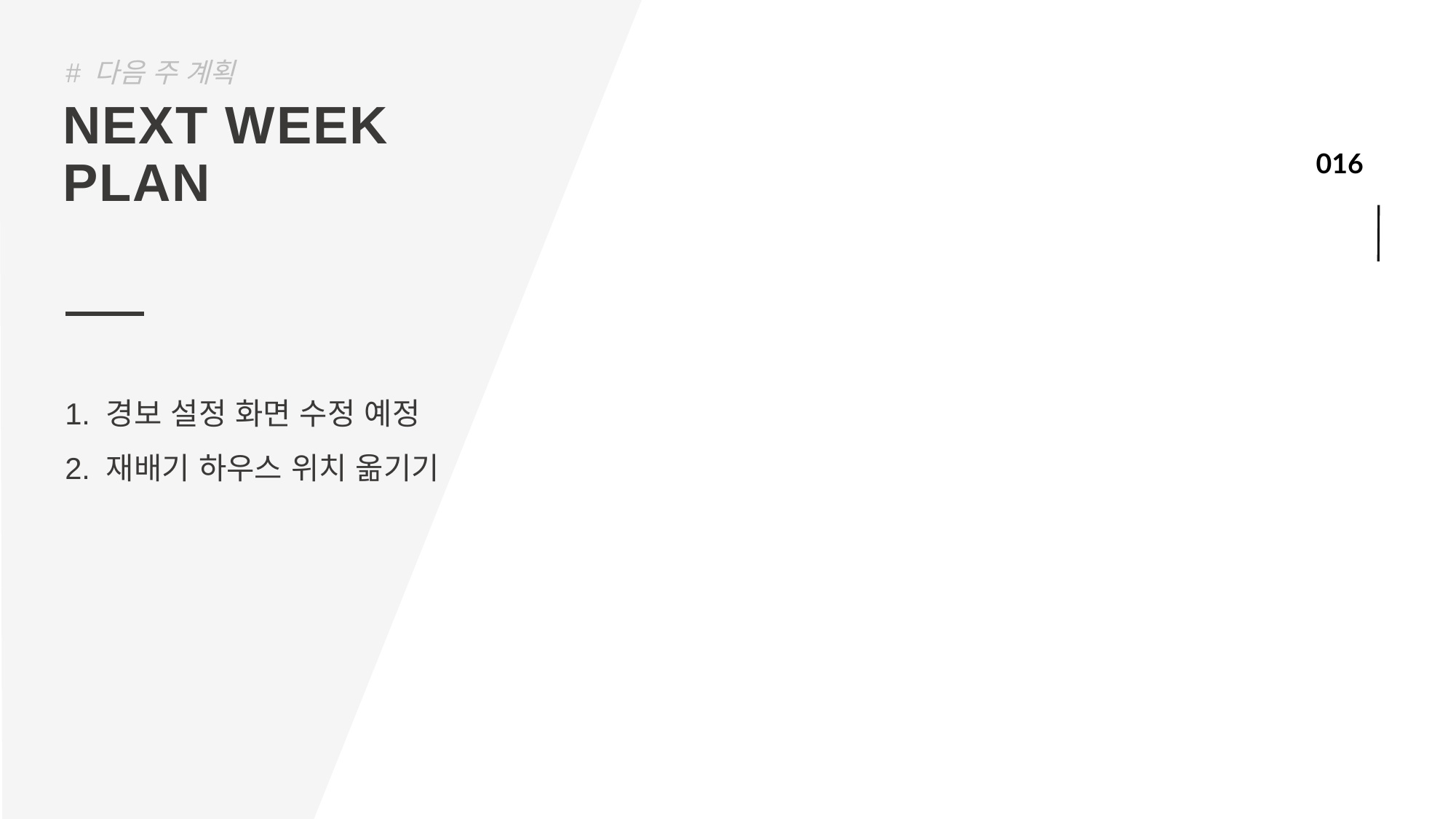

# 다음 주 계획
NEXT WEEK
PLAN
경보 설정 화면 수정 예정
재배기 하우스 위치 옮기기